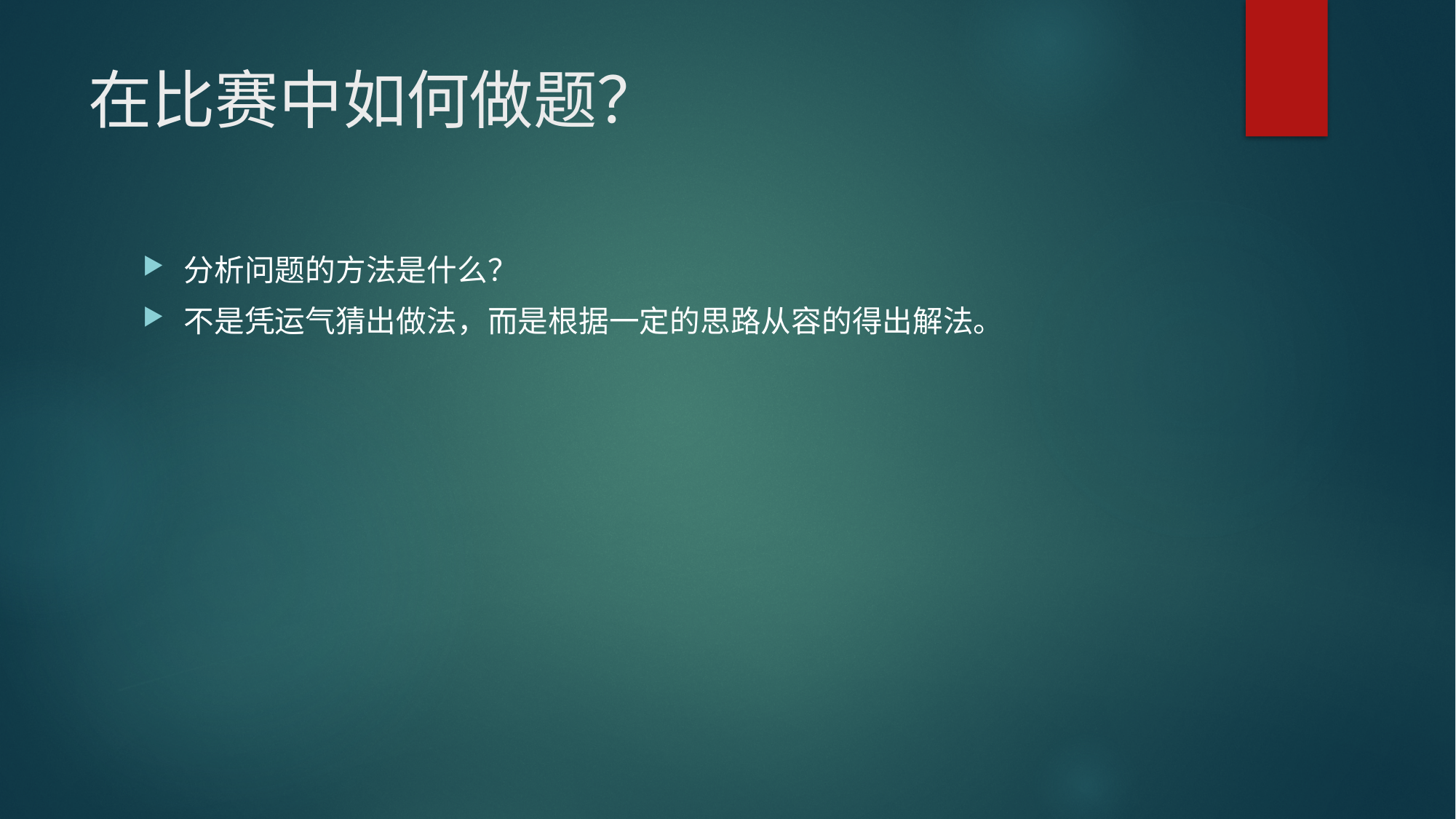

# 在比赛中如何做题？
分析问题的方法是什么？
不是凭运气猜出做法，而是根据一定的思路从容的得出解法。